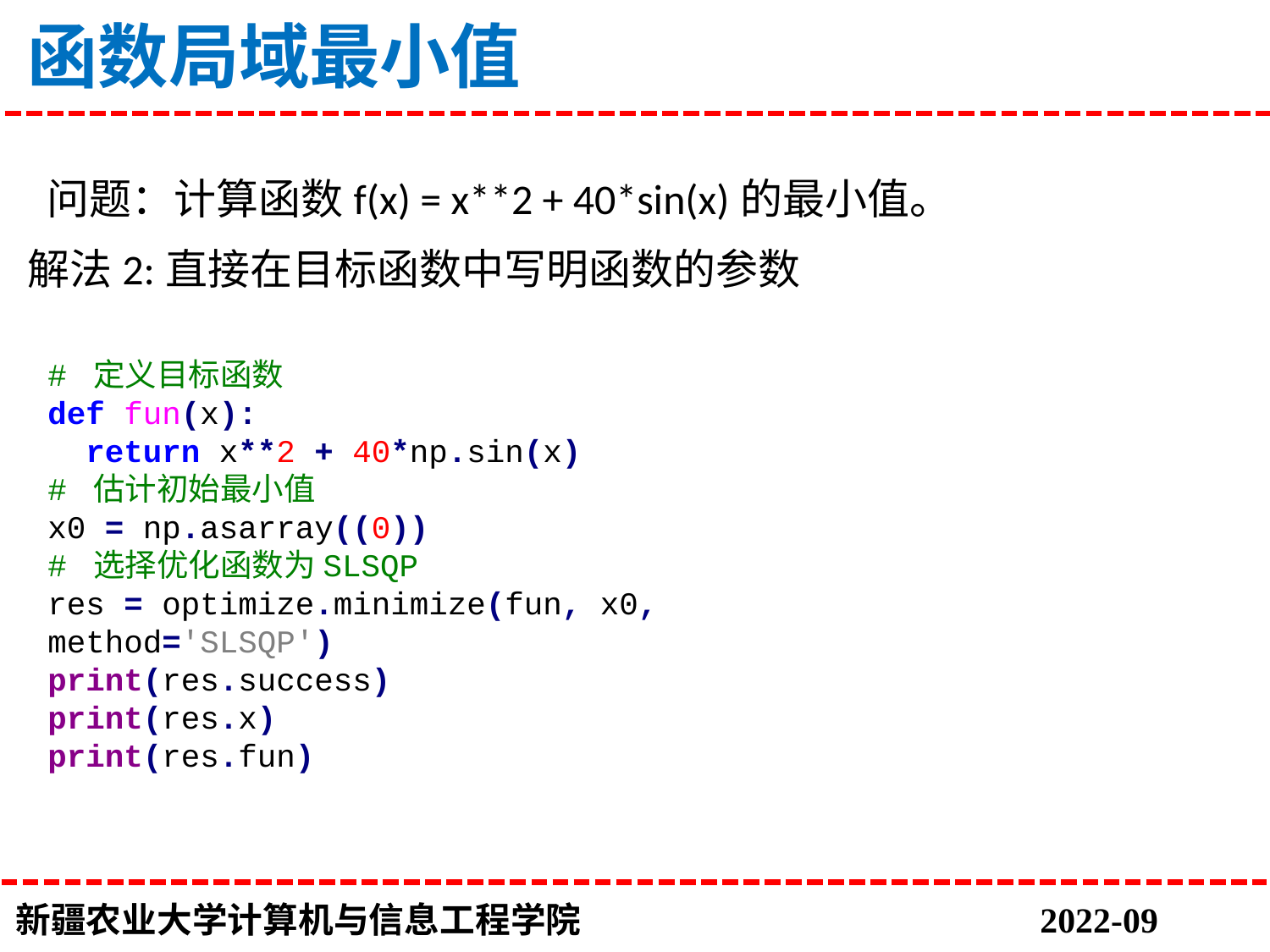

# 函数局域最小值

 问题：计算函数f(x) = x**2 + 40*sin(x)的最小值。
解法2:直接在目标函数中写明函数的参数
# 定义目标函数
def fun(x):
  return x**2 + 40*np.sin(x)
# 估计初始最小值
x0 = np.asarray((0))
# 选择优化函数为SLSQP
res = optimize.minimize(fun, x0, method='SLSQP')
print(res.success)
print(res.x)
print(res.fun)